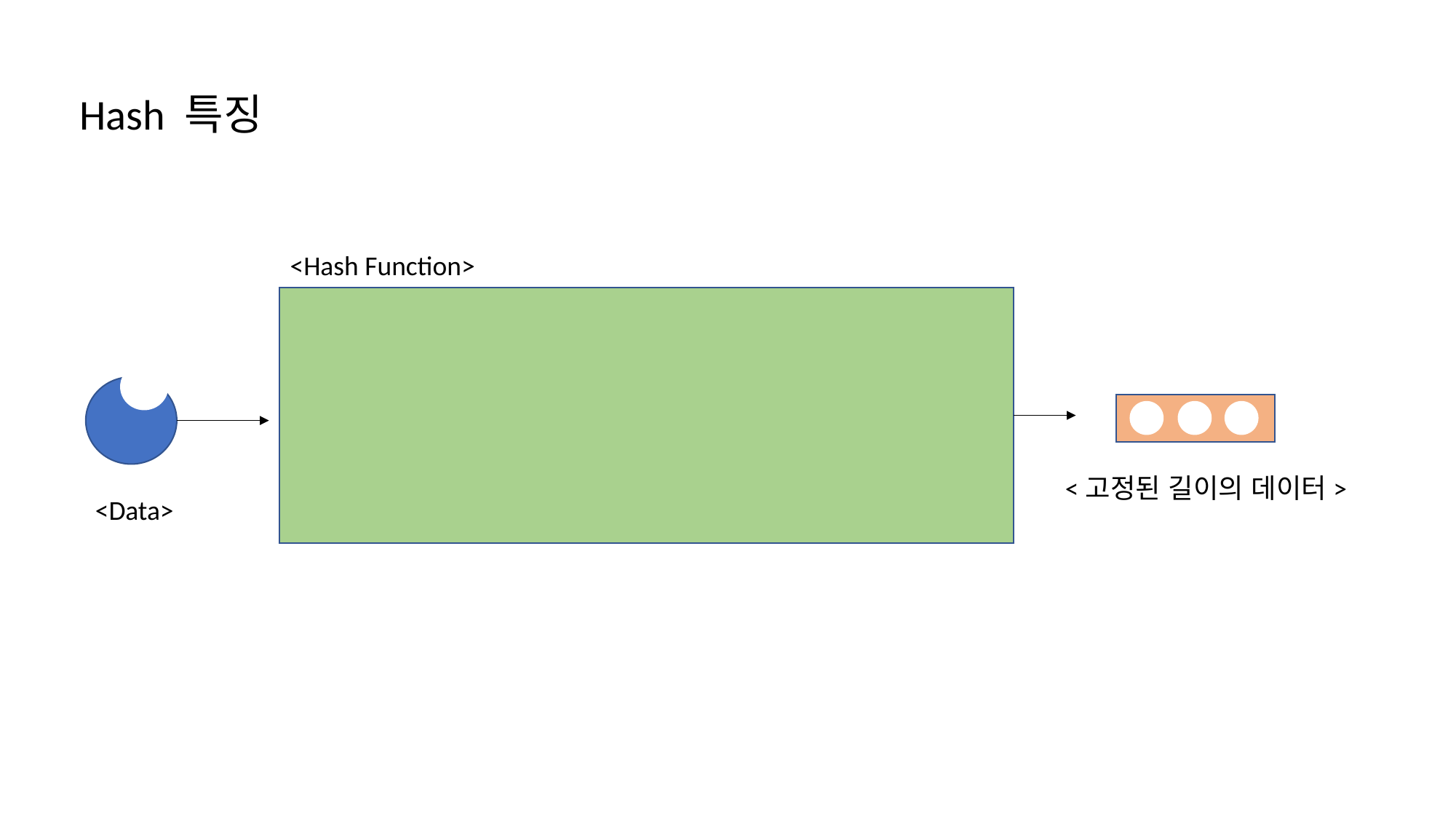

Hash 특징
<Hash Function>

<고정된 길이의 데이터>
<Data>